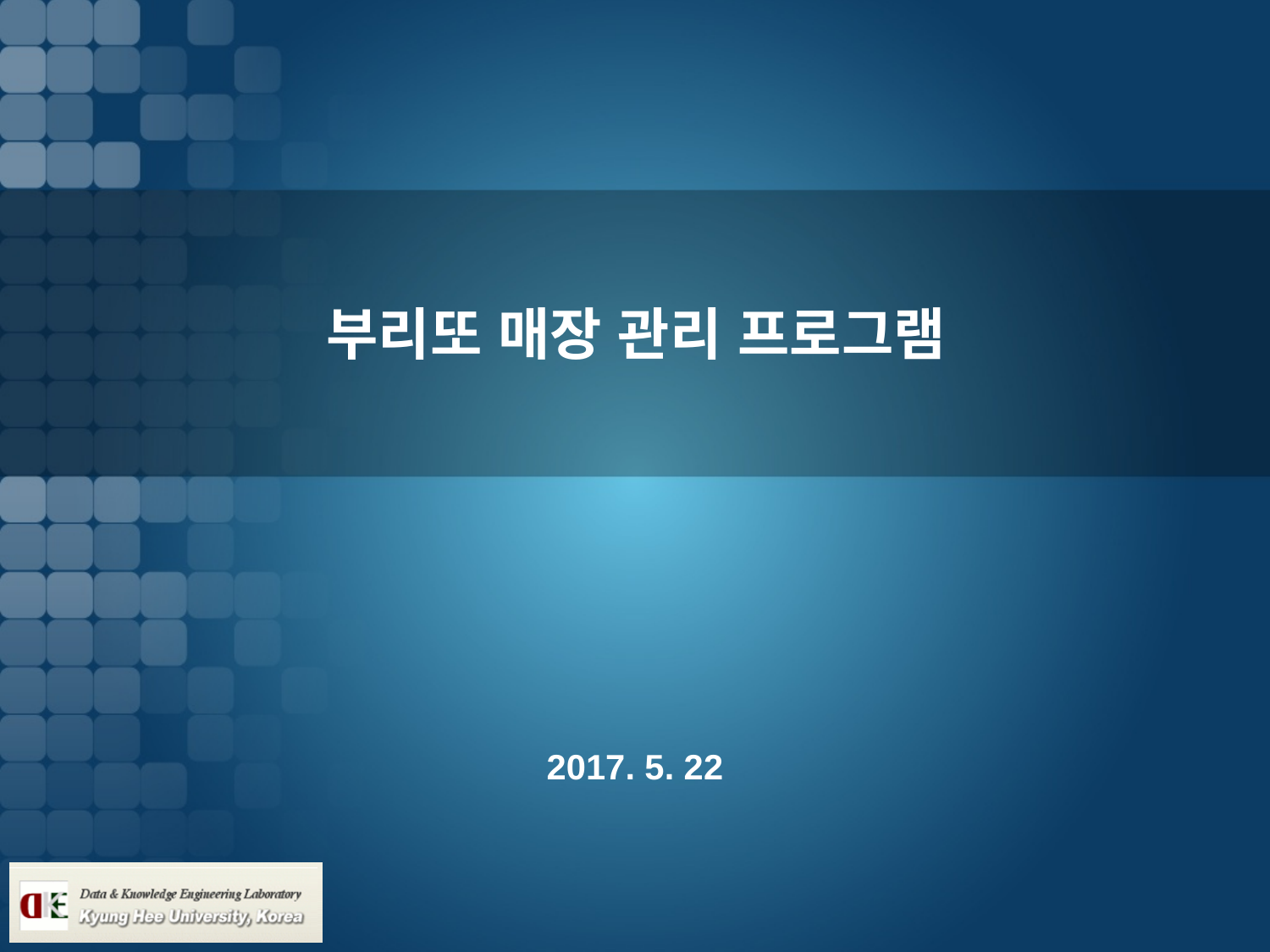

# 부리또 매장 관리 프로그램
2017. 5. 22